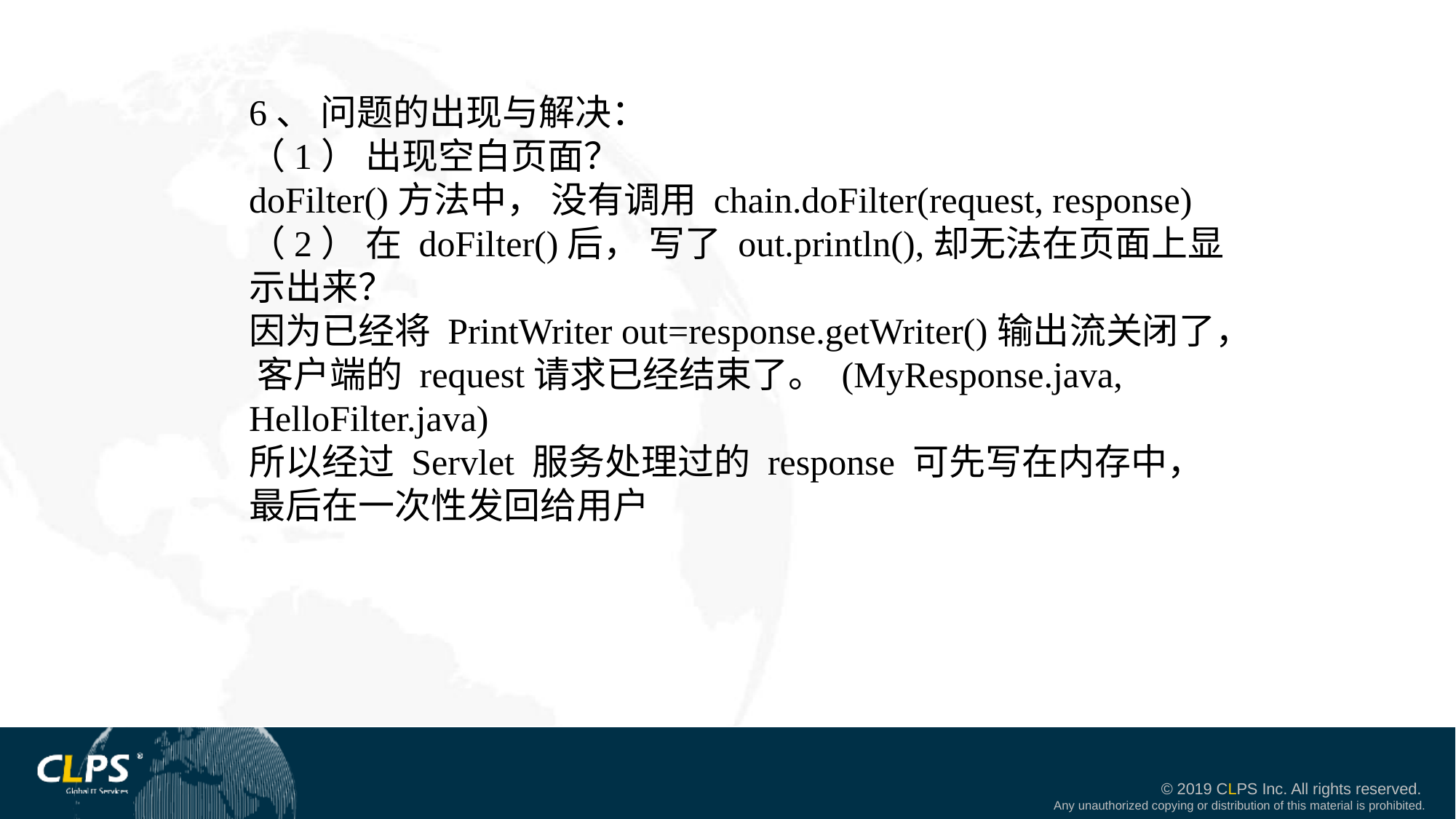

6、 问题的出现与解决：
（1） 出现空白页面？
doFilter()方法中， 没有调用 chain.doFilter(request, response)
（2） 在 doFilter()后， 写了 out.println(),却无法在页面上显示出来？
因为已经将 PrintWriter out=response.getWriter()输出流关闭了， 客户端的 request请求已经结束了。 (MyResponse.java, HelloFilter.java)
所以经过 Servlet 服务处理过的 response 可先写在内存中， 最后在一次性发回给用户